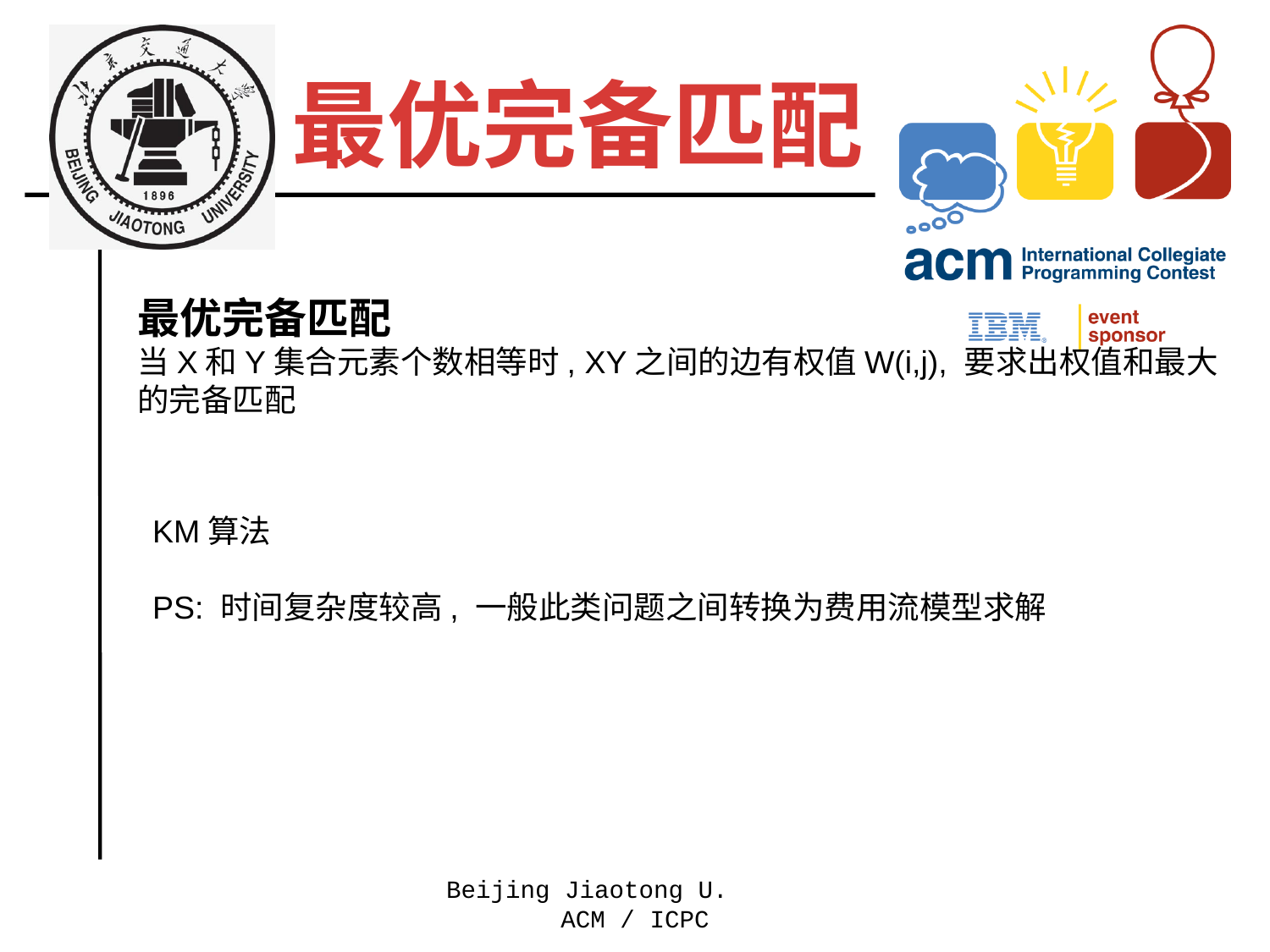

最优完备匹配

最优完备匹配
当X和Y集合元素个数相等时, XY之间的边有权值W(i,j), 要求出权值和最大的完备匹配
KM算法

PS: 时间复杂度较高, 一般此类问题之间转换为费用流模型求解